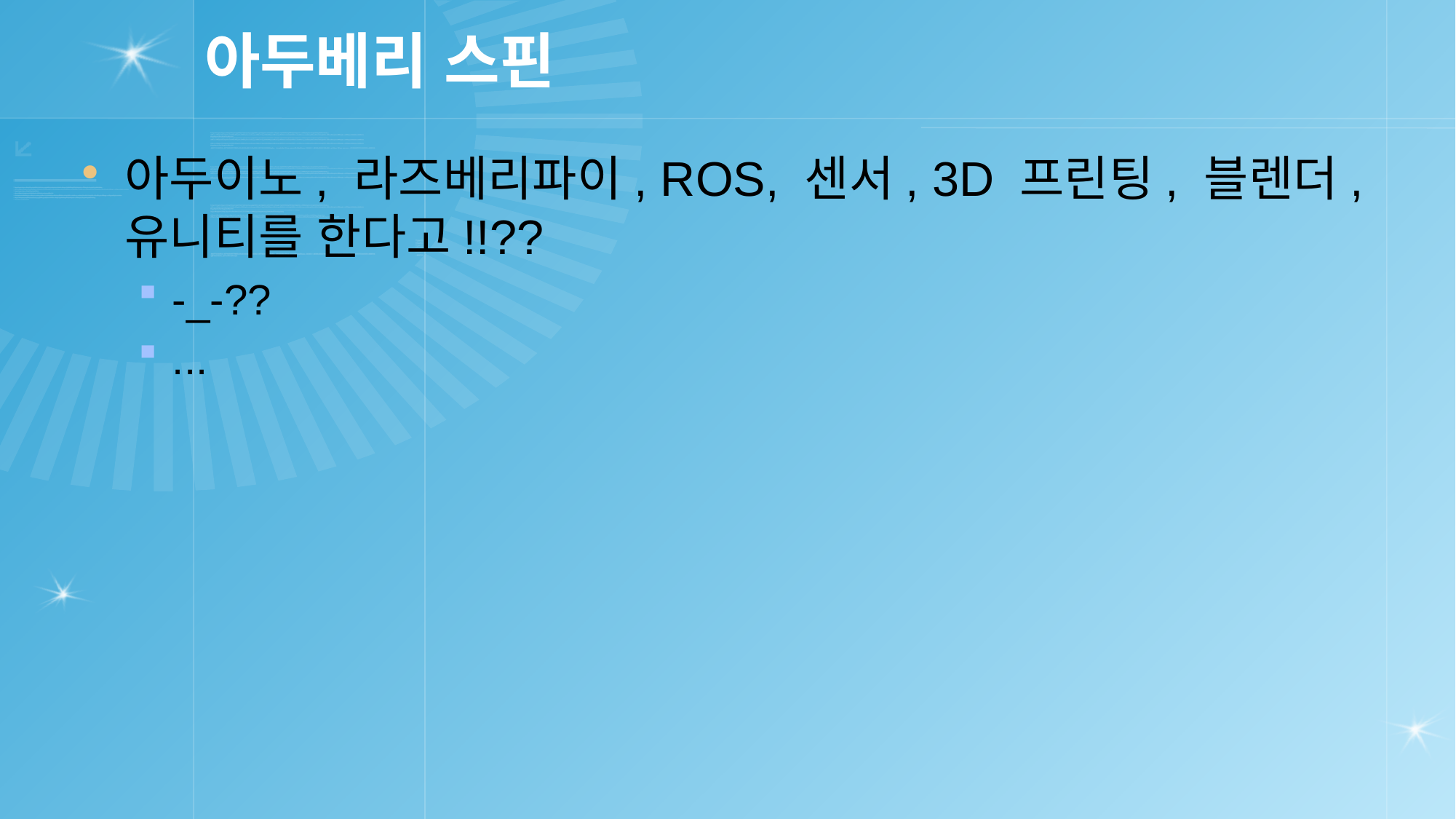

# 아두베리 스핀
아두이노, 라즈베리파이, ROS, 센서, 3D 프린팅, 블렌더, 유니티를 한다고!!??
-_-??
...